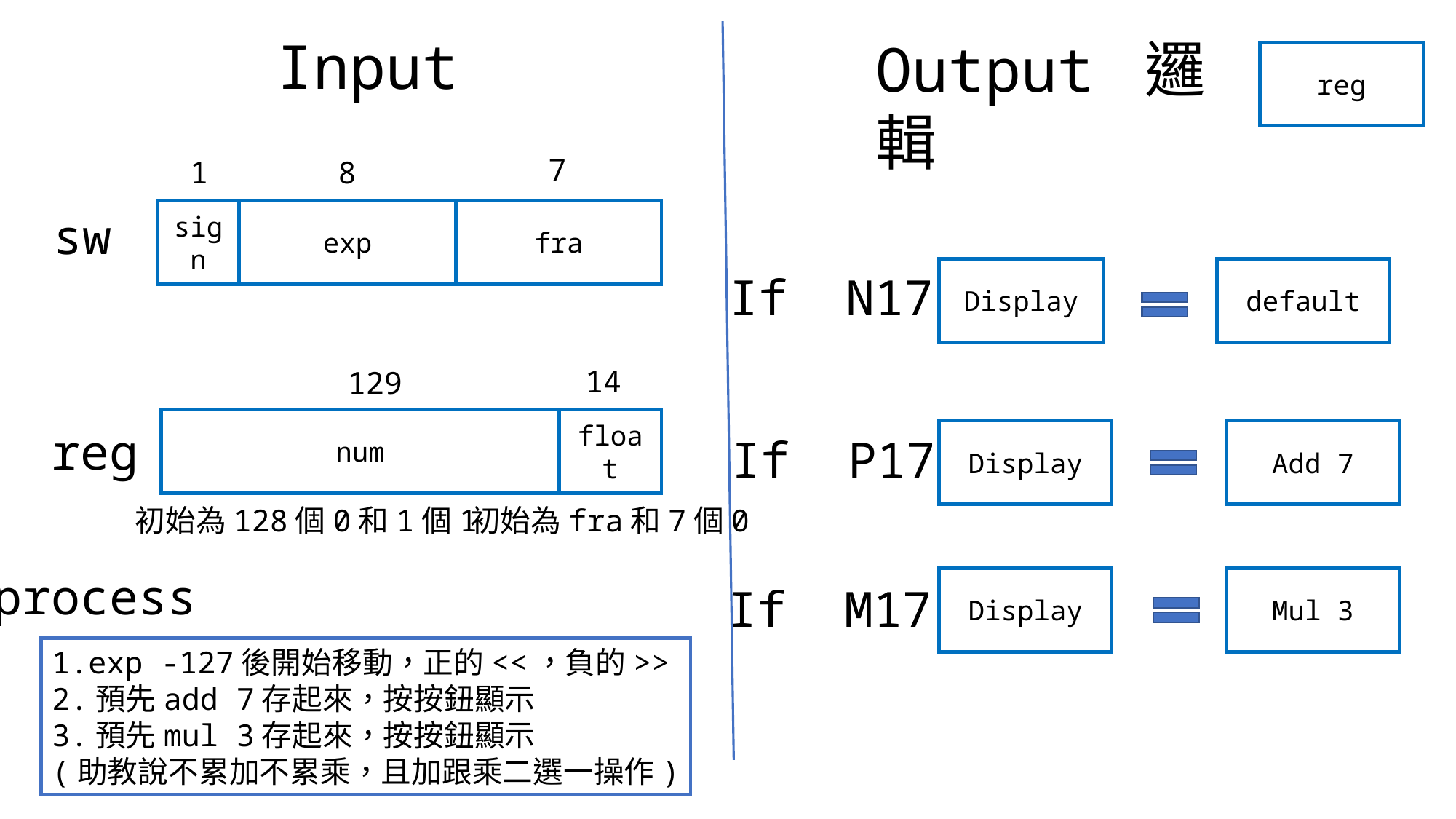

Input
Output 邏輯
reg
7
1
8
sw
sign
exp
fra
Display
default
If  N17

14
129
num
float
reg
Display
Add 7
If  P17

初始為128個0和1個1
初始為fra和7個0
process
Display
Mul 3
If  M17

1.exp -127後開始移動，正的<<，負的>>
2.預先add 7存起來，按按鈕顯示
3.預先mul 3存起來，按按鈕顯示
(助教說不累加不累乘，且加跟乘二選一操作)